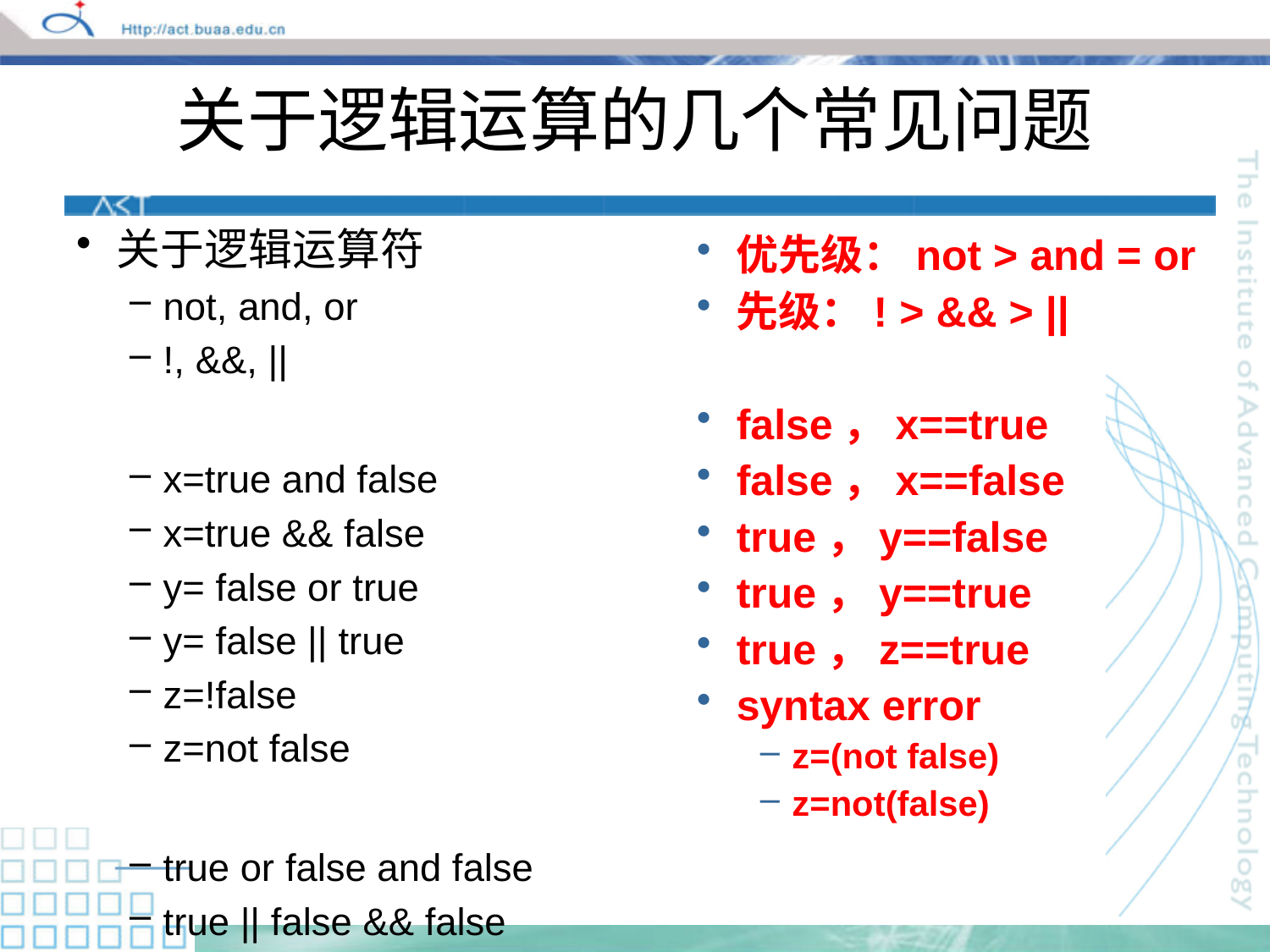

# 关于逻辑运算的几个常见问题
关于逻辑运算符
not, and, or
!, &&, ||

x=true and false
x=true && false
y= false or true
y= false || true
z=!false
z=not false

true or false and false
true || false && false

优先级：not > and = or
先级：! > && > ||

false，x==true
false，x==false
true，y==false
true，y==true
true，z==true
syntax error
z=(not false)
z=not(false)